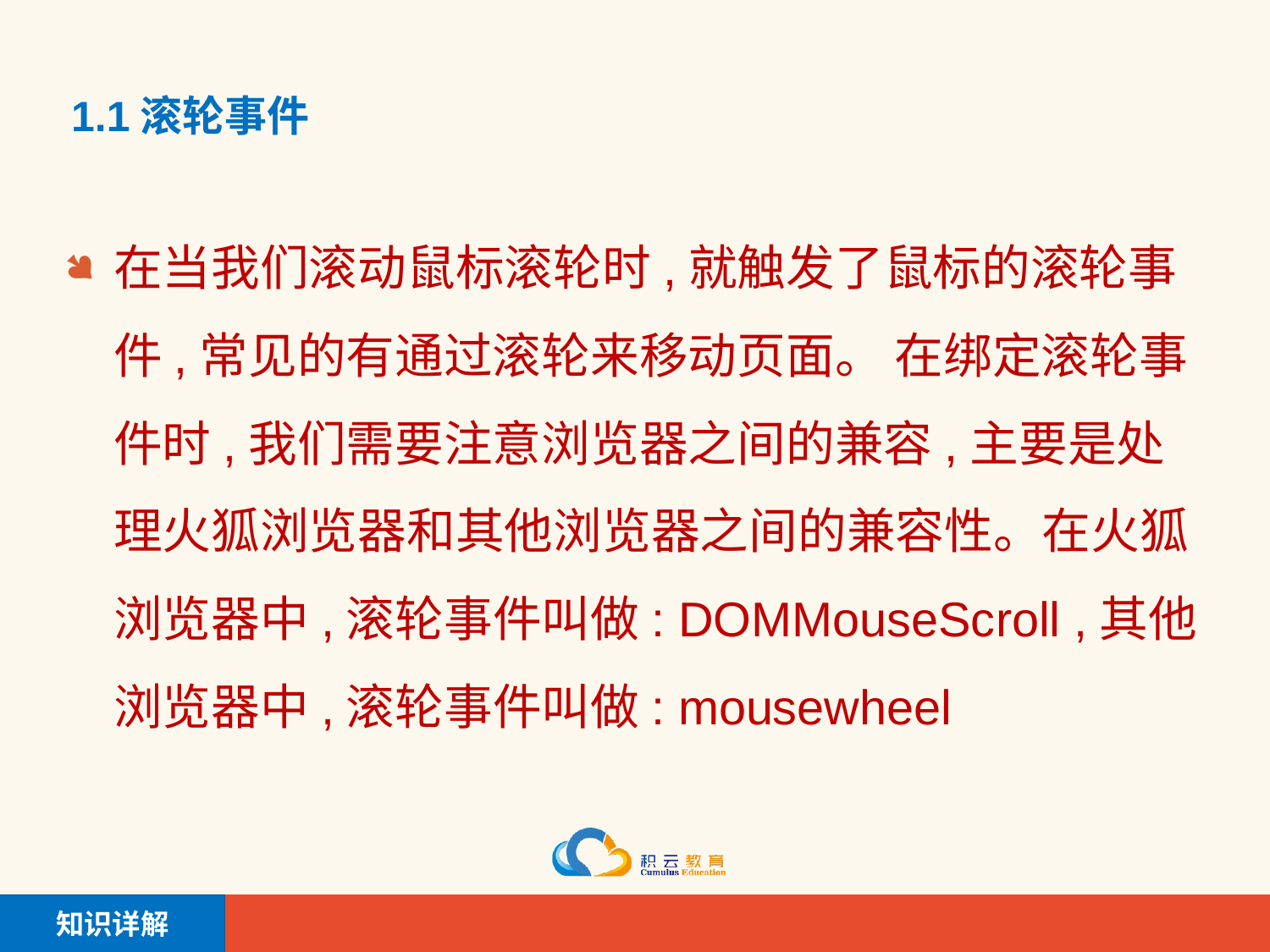

# 1.1滚轮事件
在当我们滚动鼠标滚轮时,就触发了鼠标的滚轮事件,常见的有通过滚轮来移动页面。 在绑定滚轮事件时,我们需要注意浏览器之间的兼容,主要是处理火狐浏览器和其他浏览器之间的兼容性。在火狐浏览器中,滚轮事件叫做: DOMMouseScroll ,其他浏览器中,滚轮事件叫做: mousewheel